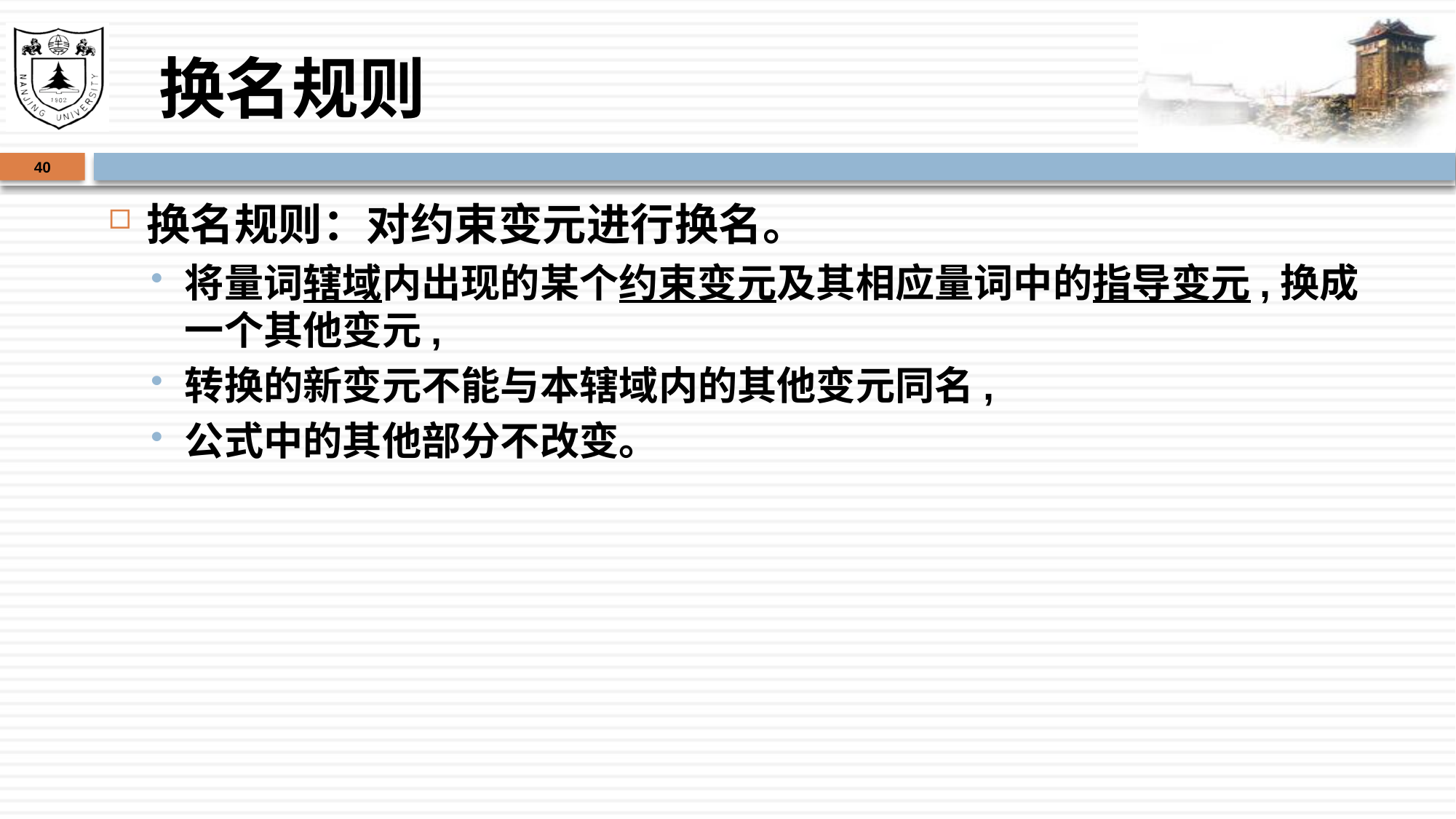

# 换名规则
40
换名规则：对约束变元进行换名。
将量词辖域内出现的某个约束变元及其相应量词中的指导变元,换成一个其他变元,
转换的新变元不能与本辖域内的其他变元同名,
公式中的其他部分不改变。